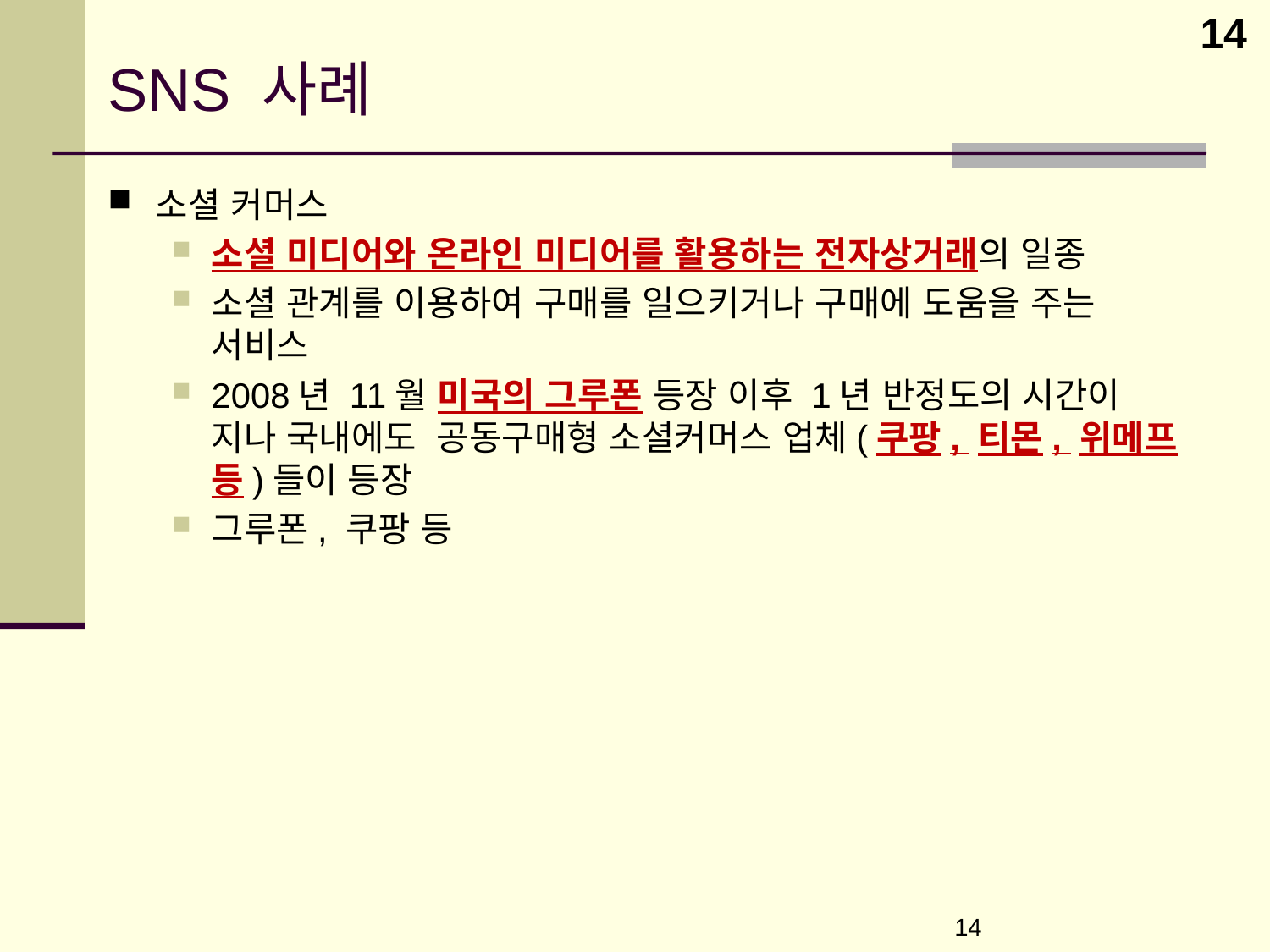

# SNS 사례
소셜 커머스
소셜 미디어와 온라인 미디어를 활용하는 전자상거래의 일종
소셜 관계를 이용하여 구매를 일으키거나 구매에 도움을 주는 서비스
2008년 11월 미국의 그루폰 등장 이후 1년 반정도의 시간이 지나 국내에도  공동구매형 소셜커머스 업체(쿠팡, 티몬, 위메프 등)들이 등장
그루폰, 쿠팡 등
14